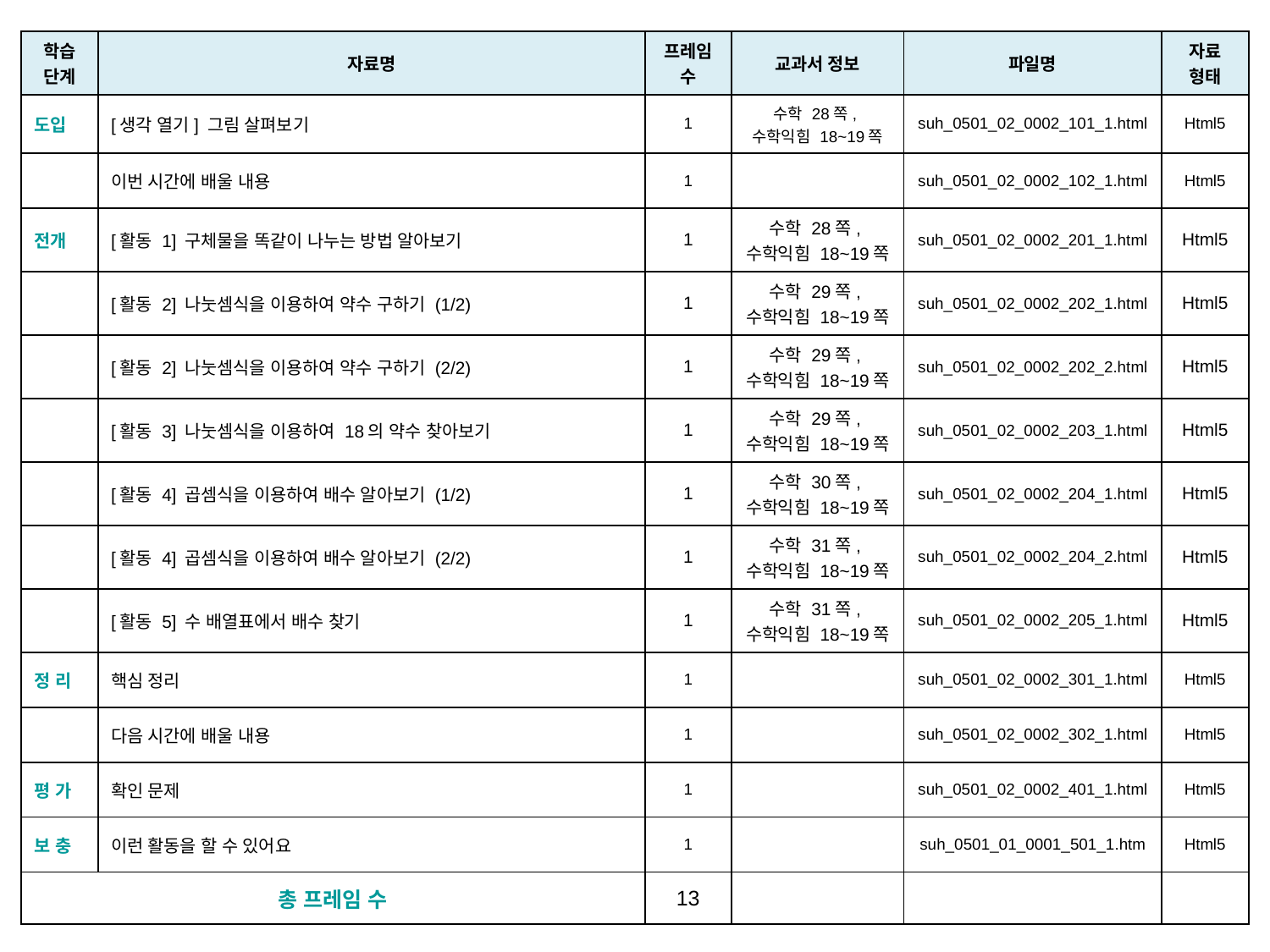

| 학습 단계 | 자료명 | 프레임 수 | 교과서 정보 | 파일명 | 자료 형태 |
| --- | --- | --- | --- | --- | --- |
| 도입 | [생각 열기] 그림 살펴보기 | 1 | 수학 28쪽, 수학익힘 18~19쪽 | suh\_0501\_02\_0002\_101\_1.html | Html5 |
|  | 이번 시간에 배울 내용 | 1 |  | suh\_0501\_02\_0002\_102\_1.html | Html5 |
| 전개 | [활동 1] 구체물을 똑같이 나누는 방법 알아보기 | 1 | 수학 28쪽, 수학익힘 18~19쪽 | suh\_0501\_02\_0002\_201\_1.html | Html5 |
|  | [활동 2] 나눗셈식을 이용하여 약수 구하기 (1/2) | 1 | 수학 29쪽, 수학익힘 18~19쪽 | suh\_0501\_02\_0002\_202\_1.html | Html5 |
|  | [활동 2] 나눗셈식을 이용하여 약수 구하기 (2/2) | 1 | 수학 29쪽, 수학익힘 18~19쪽 | suh\_0501\_02\_0002\_202\_2.html | Html5 |
|  | [활동 3] 나눗셈식을 이용하여 18의 약수 찾아보기 | 1 | 수학 29쪽, 수학익힘 18~19쪽 | suh\_0501\_02\_0002\_203\_1.html | Html5 |
|  | [활동 4] 곱셈식을 이용하여 배수 알아보기 (1/2) | 1 | 수학 30쪽, 수학익힘 18~19쪽 | suh\_0501\_02\_0002\_204\_1.html | Html5 |
|  | [활동 4] 곱셈식을 이용하여 배수 알아보기 (2/2) | 1 | 수학 31쪽, 수학익힘 18~19쪽 | suh\_0501\_02\_0002\_204\_2.html | Html5 |
|  | [활동 5] 수 배열표에서 배수 찾기 | 1 | 수학 31쪽, 수학익힘 18~19쪽 | suh\_0501\_02\_0002\_205\_1.html | Html5 |
| 정 리 | 핵심 정리 | 1 |  | suh\_0501\_02\_0002\_301\_1.html | Html5 |
|  | 다음 시간에 배울 내용 | 1 |  | suh\_0501\_02\_0002\_302\_1.html | Html5 |
| 평 가 | 확인 문제 | 1 |  | suh\_0501\_02\_0002\_401\_1.html | Html5 |
| 보 충 | 이런 활동을 할 수 있어요 | 1 |  | suh\_0501\_01\_0001\_501\_1.htm | Html5 |
| 총 프레임 수 |  | 13 |  |  |  |